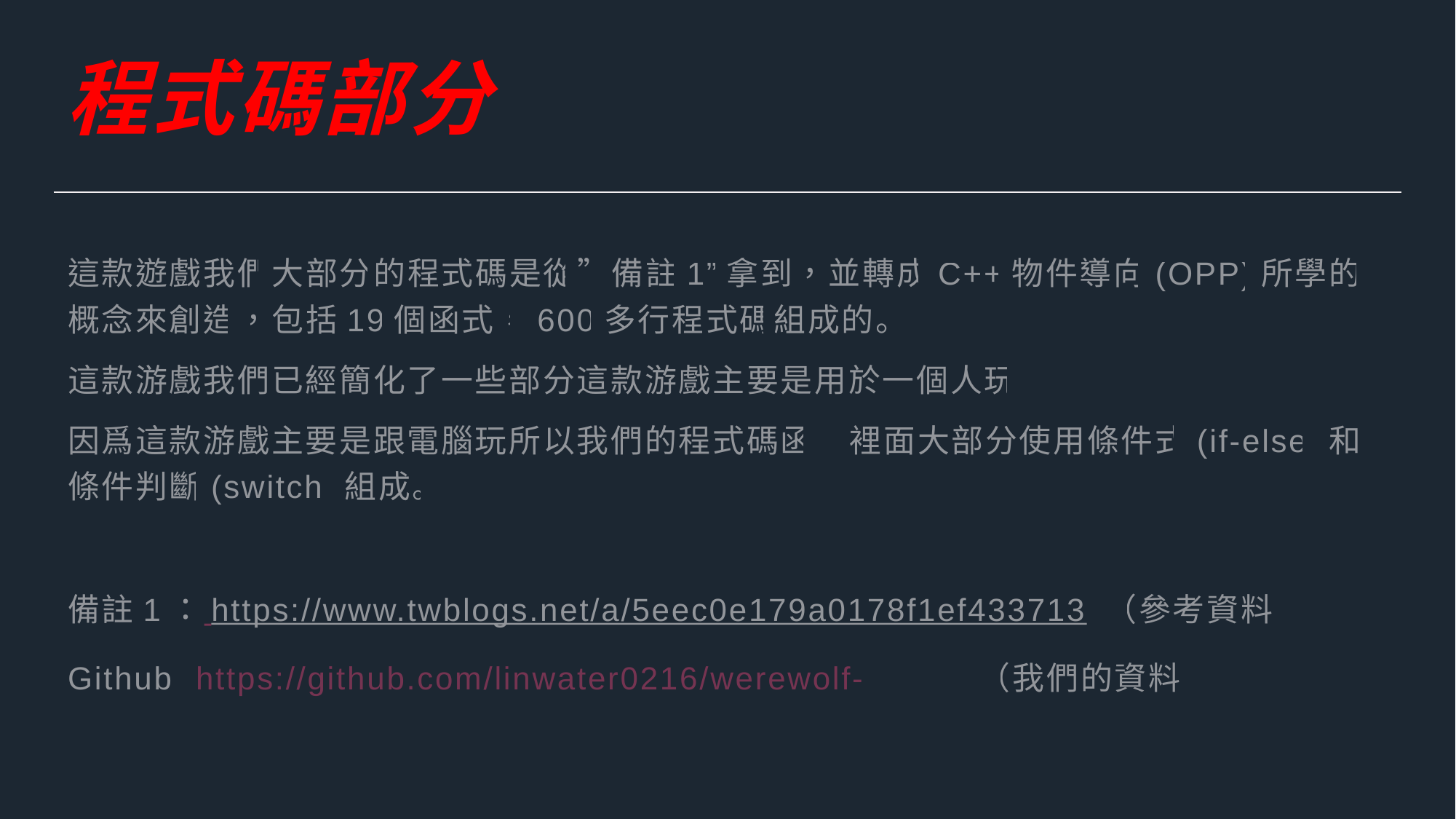

# 程式碼部分
這款遊戲我們大部分的程式碼是從”備註1”拿到，並轉成C++物件導向(OPP)所學的概念來創造，包括19個函式，600多行程式碼組成的。
這款游戲我們已經簡化了一些部分這款游戲主要是用於一個人玩的。
因爲這款游戲主要是跟電腦玩所以我們的程式碼函式裡面大部分使用條件式(if-else)和條件判斷(switch)組成。

備註1： https://www.twblogs.net/a/5eec0e179a0178f1ef433713 （參考資料）
Github :https://github.com/linwater0216/werewolf-kill.git （我們的資料）